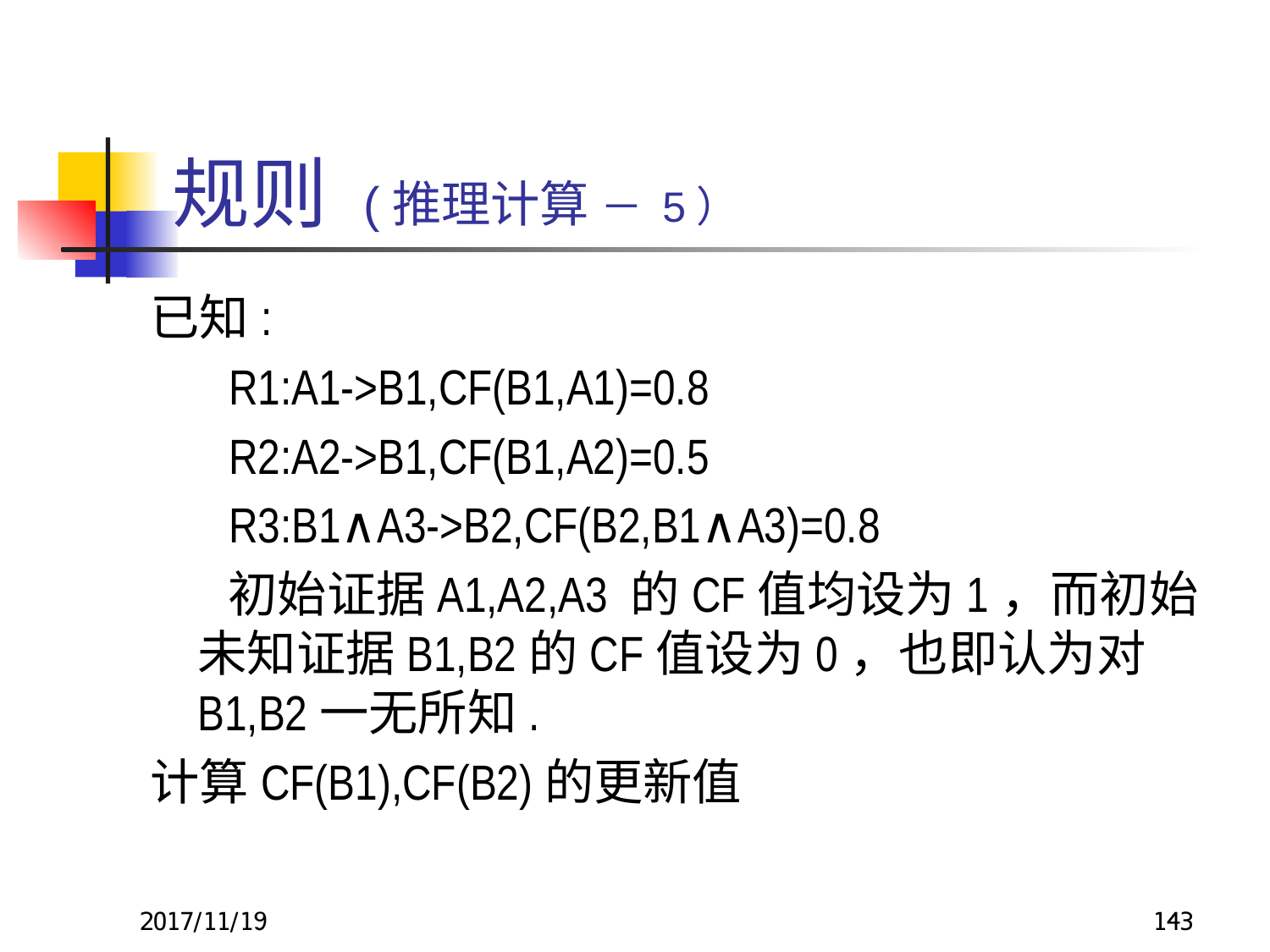

# 规则 (推理计算 － 5）
已知:
       R1:A1->B1,CF(B1,A1)=0.8
       R2:A2->B1,CF(B1,A2)=0.5
       R3:B1∧A3->B2,CF(B2,B1∧A3)=0.8
      初始证据A1,A2,A3 的CF值均设为1，而初始未知证据B1,B2的CF值设为0，也即认为对B1,B2一无所知.
计算CF(B1),CF(B2)的更新值
2017/11/19
143